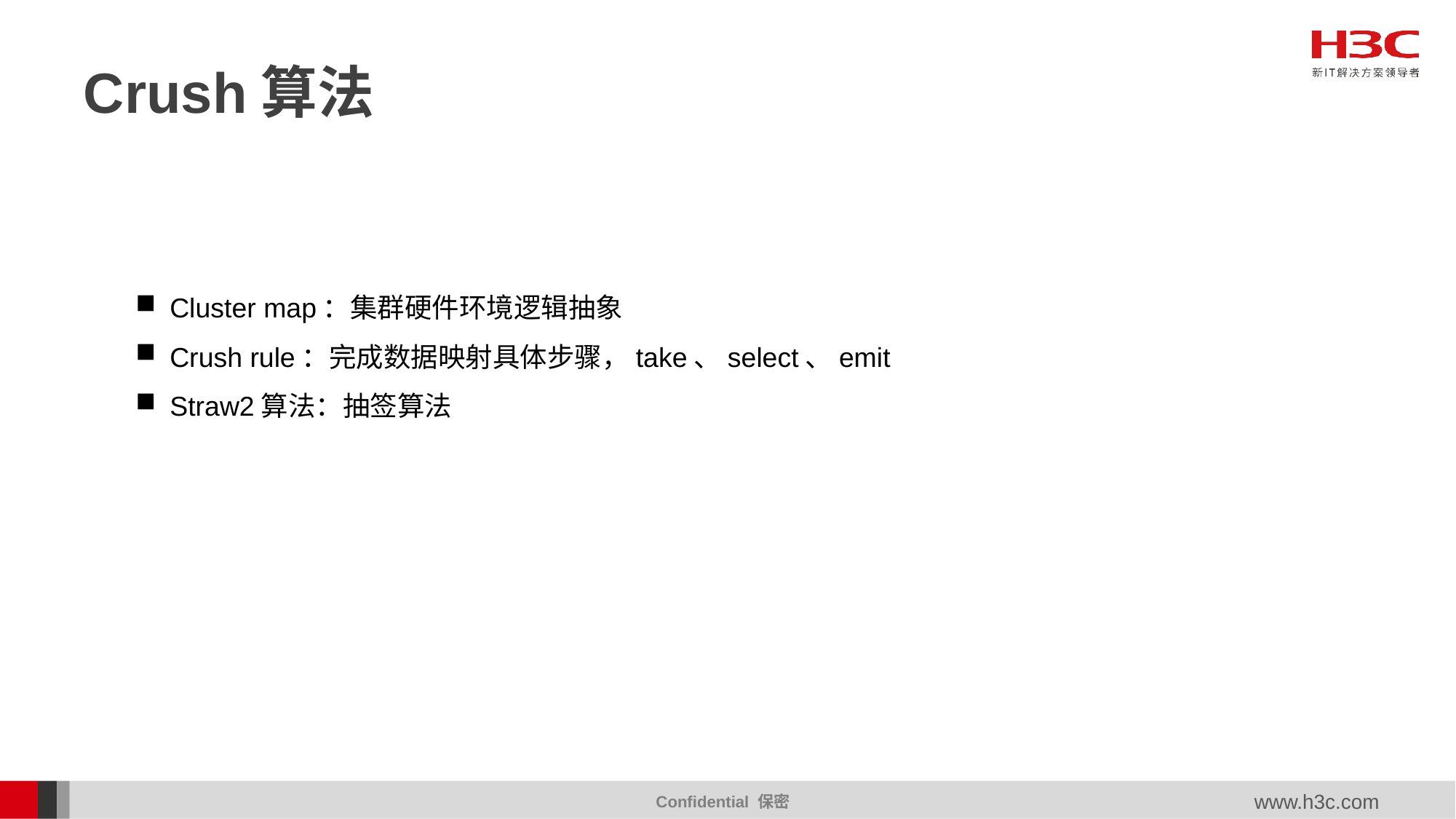

# Crush算法
Cluster map：集群硬件环境逻辑抽象
Crush rule：完成数据映射具体步骤，take、select、emit
Straw2算法：抽签算法